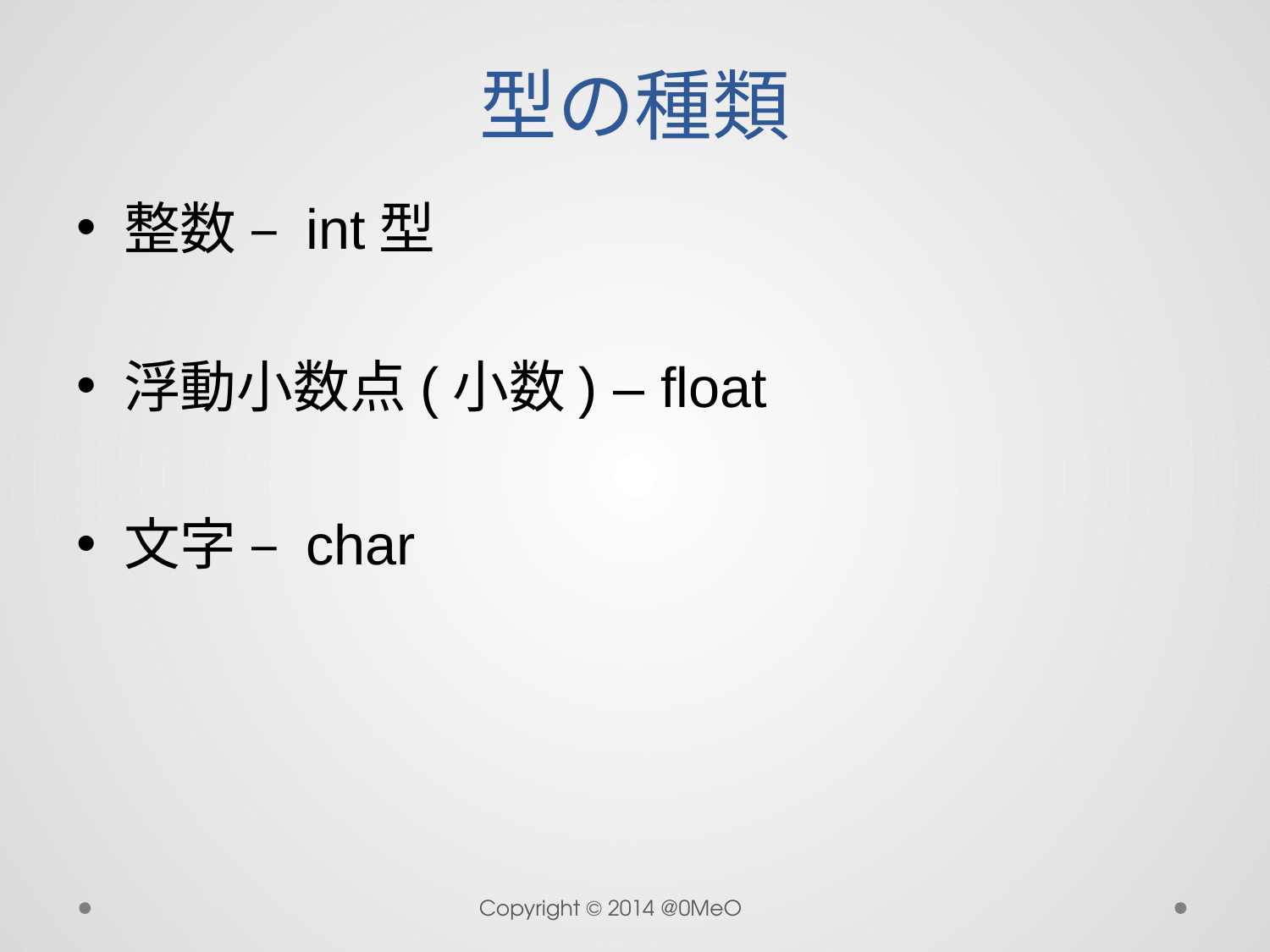

# 型の種類
整数 – int型

浮動小数点(小数) – float

文字 – char